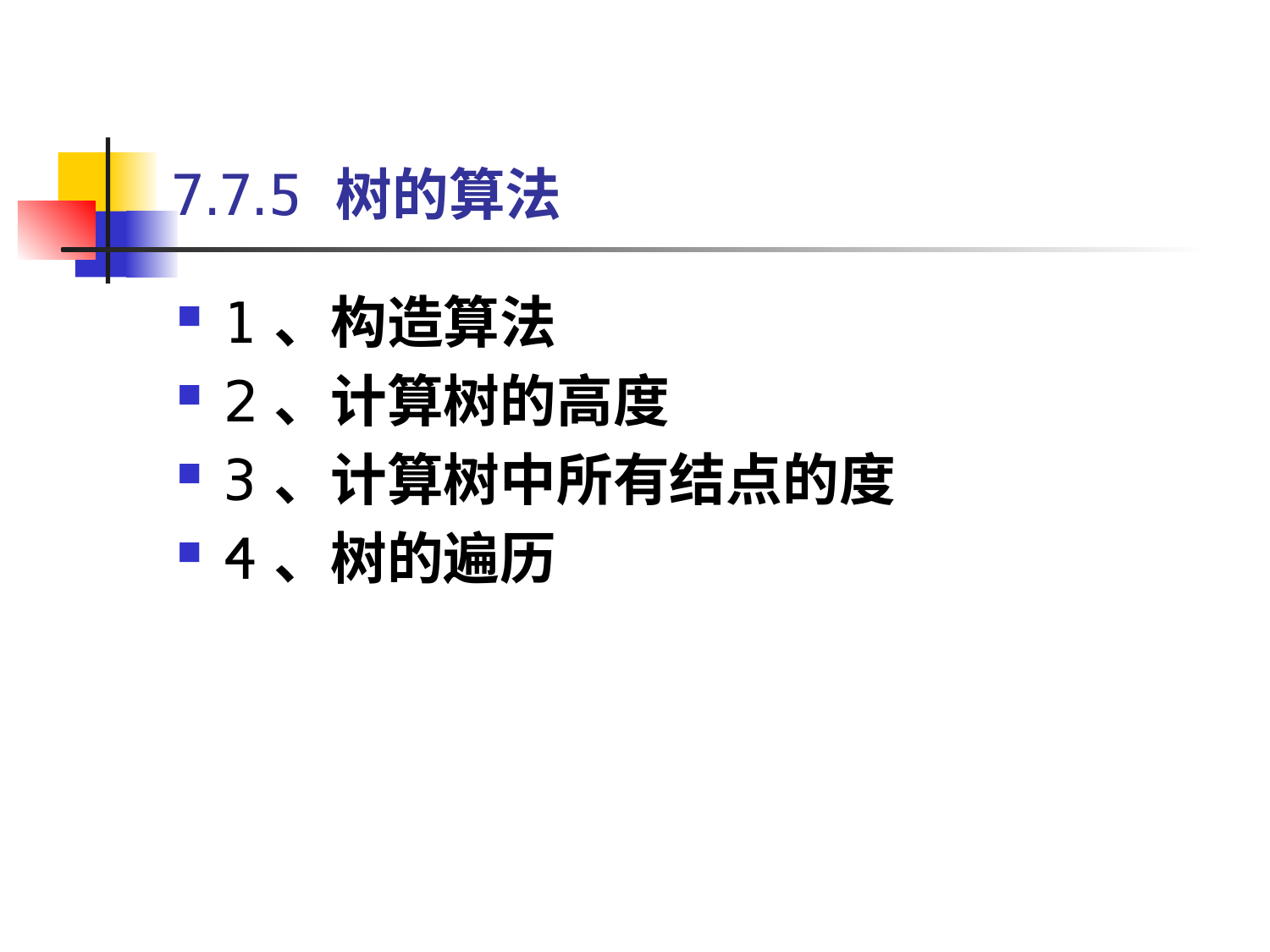

# 7.7.5 树的算法
1、构造算法
2、计算树的高度
3、计算树中所有结点的度
4、树的遍历